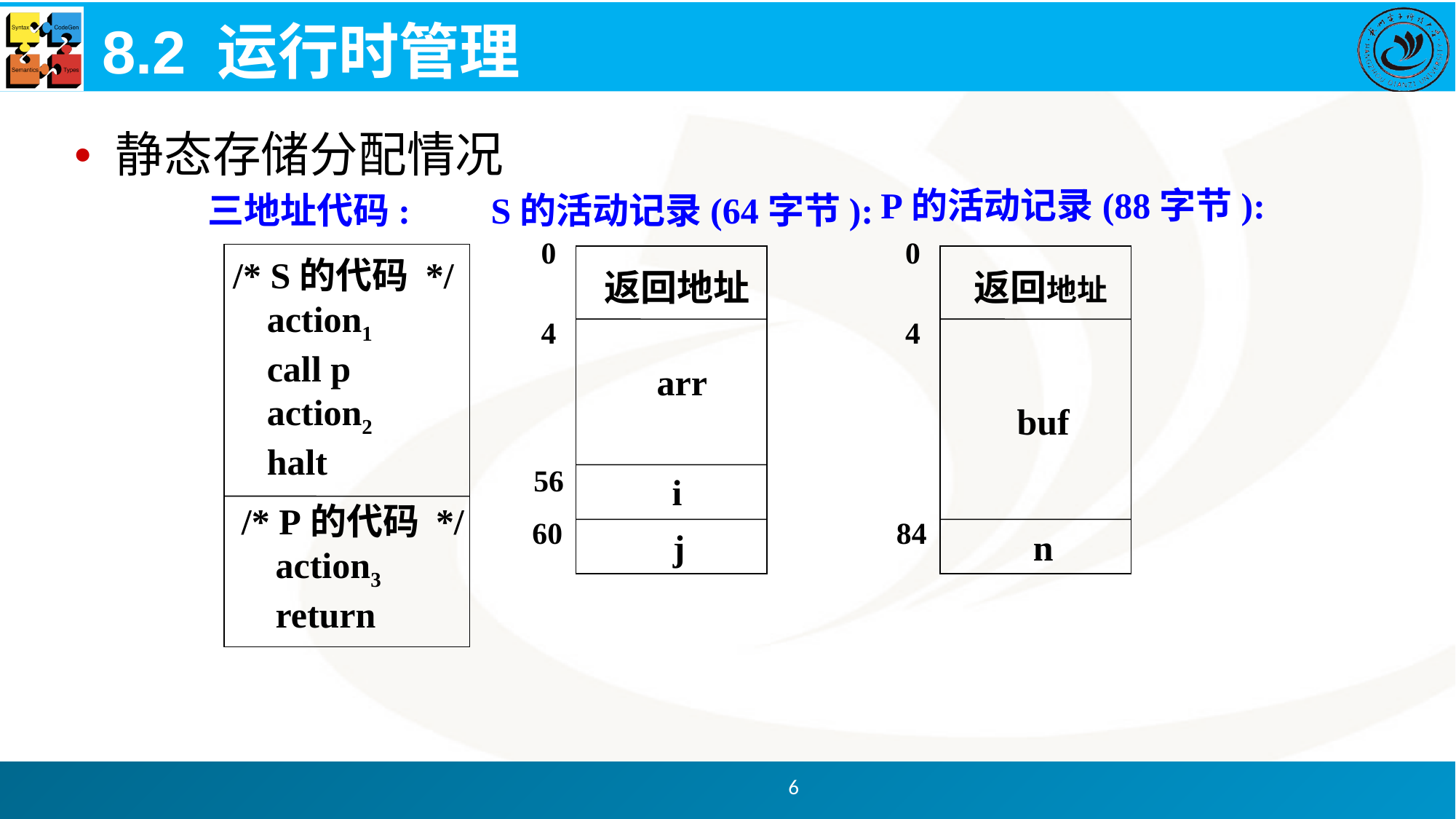

# 8.2 运行时管理
静态存储分配情况
P的活动记录(88字节):
三地址代码:
S的活动记录(64字节):
0
0

/* S的代码 */
action1
call p
action2
halt
返回地址

返回地址

4
4
arr

buf

56
i

/* P的代码 */
action3
return
60
84
j
n
6